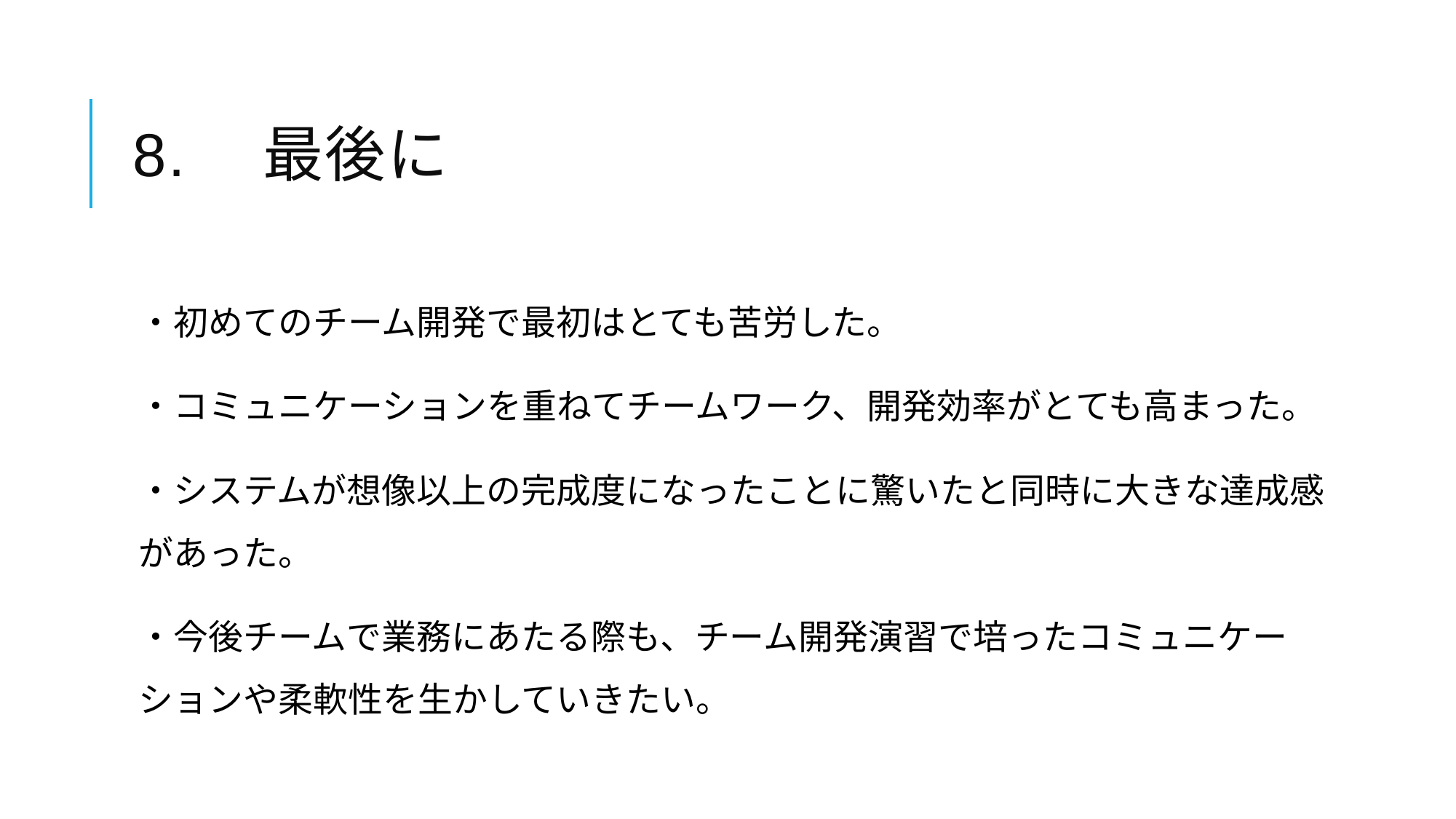

# 8.　最後に

・初めてのチーム開発で最初はとても苦労した。
・コミュニケーションを重ねてチームワーク、開発効率がとても高まった。
・システムが想像以上の完成度になったことに驚いたと同時に大きな達成感があった。
・今後チームで業務にあたる際も、チーム開発演習で培ったコミュニケーションや柔軟性を生かしていきたい。